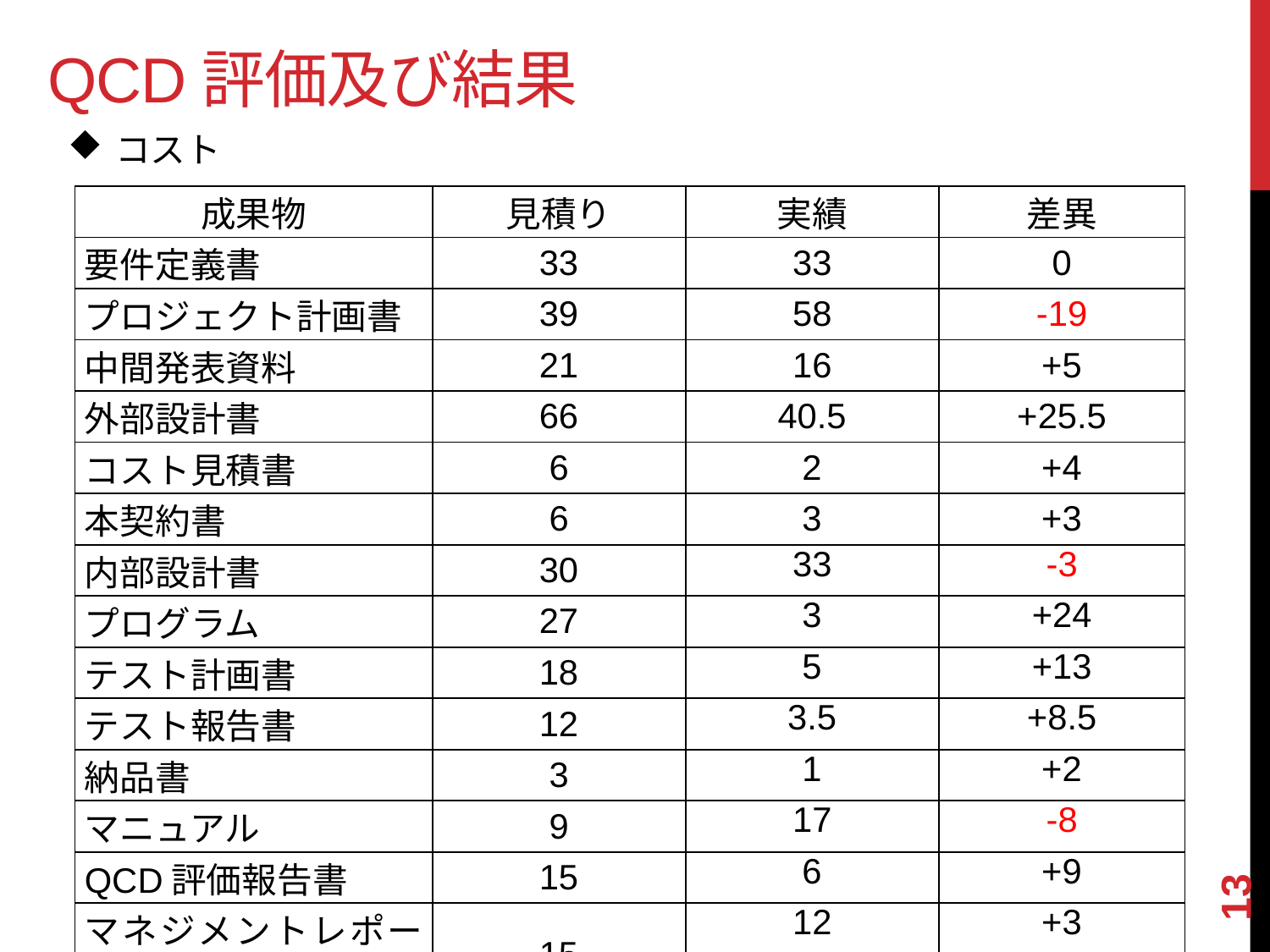

QCD評価及び結果
コスト

| 成果物 | 見積り | 実績 | 差異 |
| --- | --- | --- | --- |
| 要件定義書 | 33 | 33 | 0 |
| プロジェクト計画書 | 39 | 58 | -19 |
| 中間発表資料 | 21 | 16 | +5 |
| 外部設計書 | 66 | 40.5 | +25.5 |
| コスト見積書 | 6 | 2 | +4 |
| 本契約書 | 6 | 3 | +3 |
| 内部設計書 | 30 | 33 | -3 |
| プログラム | 27 | 3 | +24 |
| テスト計画書 | 18 | 5 | +13 |
| テスト報告書 | 12 | 3.5 | +8.5 |
| 納品書 | 3 | 1 | +2 |
| マニュアル | 9 | 17 | -8 |
| QCD評価報告書 | 15 | 6 | +9 |
| マネジメントレポート | 15 | 12 | +3 |
| 最終発表資料 | 30 | 9 | +21 |
| 計 | 330 | 242 | +88 |
13